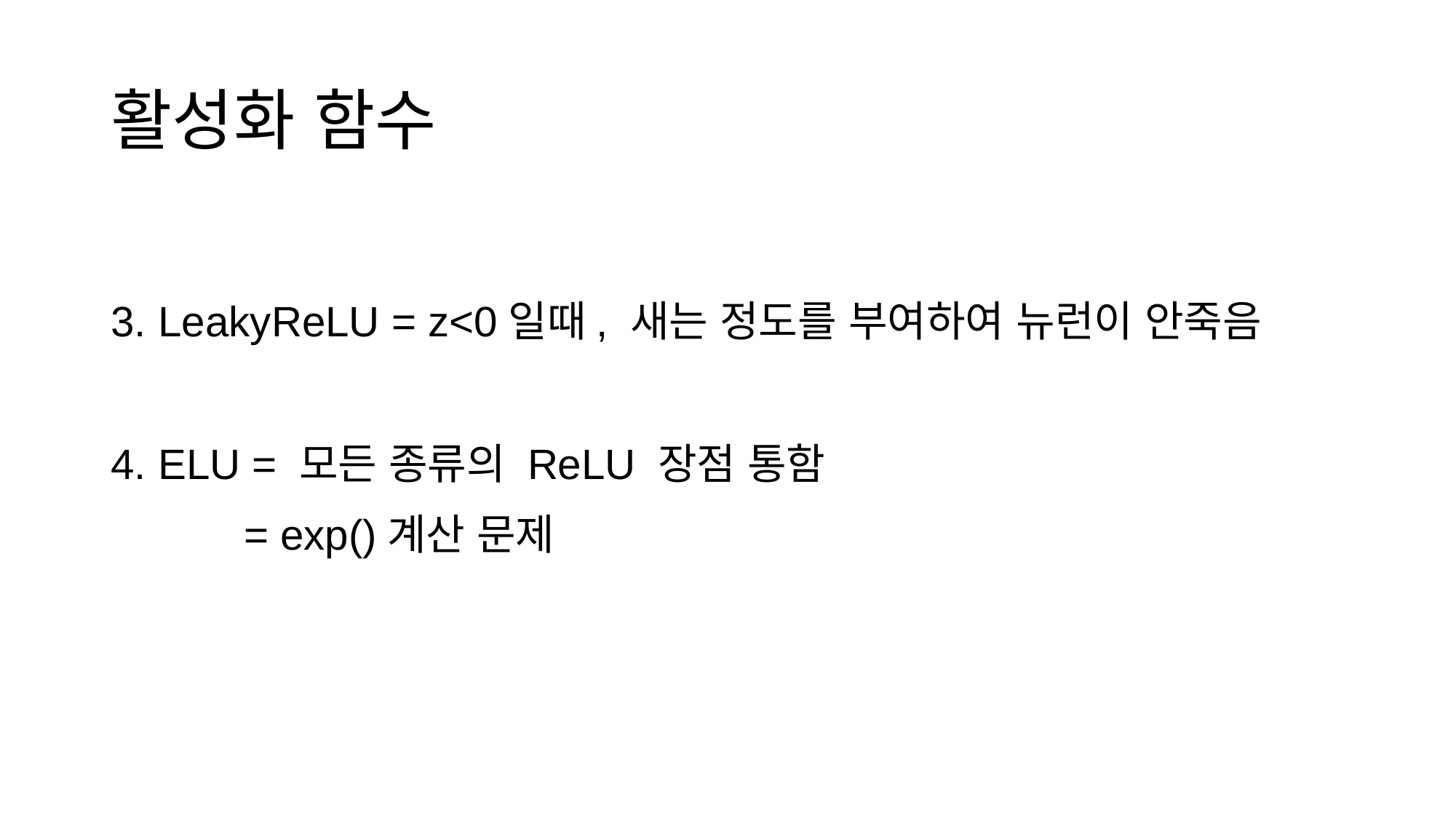

# 활성화 함수

3. LeakyReLU = z<0일때, 새는 정도를 부여하여 뉴런이 안죽음

4. ELU = 모든 종류의 ReLU 장점 통함
	  = exp()계산 문제